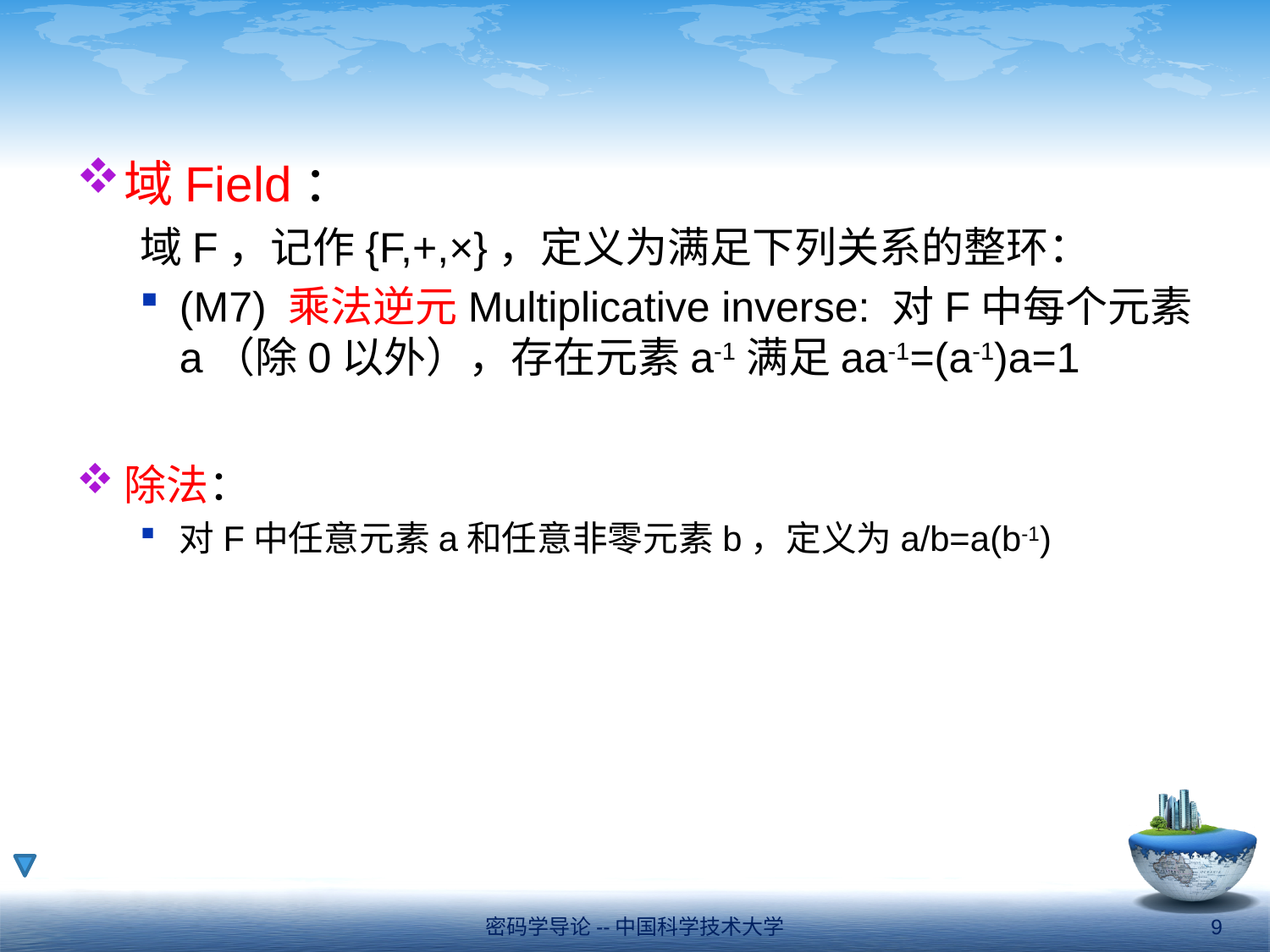

#
域Field：
域F，记作{F,+,×}，定义为满足下列关系的整环：
(M7) 乘法逆元Multiplicative inverse: 对F中每个元素a（除0以外），存在元素a-1满足aa-1=(a-1)a=1

除法：
对F中任意元素a和任意非零元素b，定义为a/b=a(b-1)

密码学导论--中国科学技术大学
9